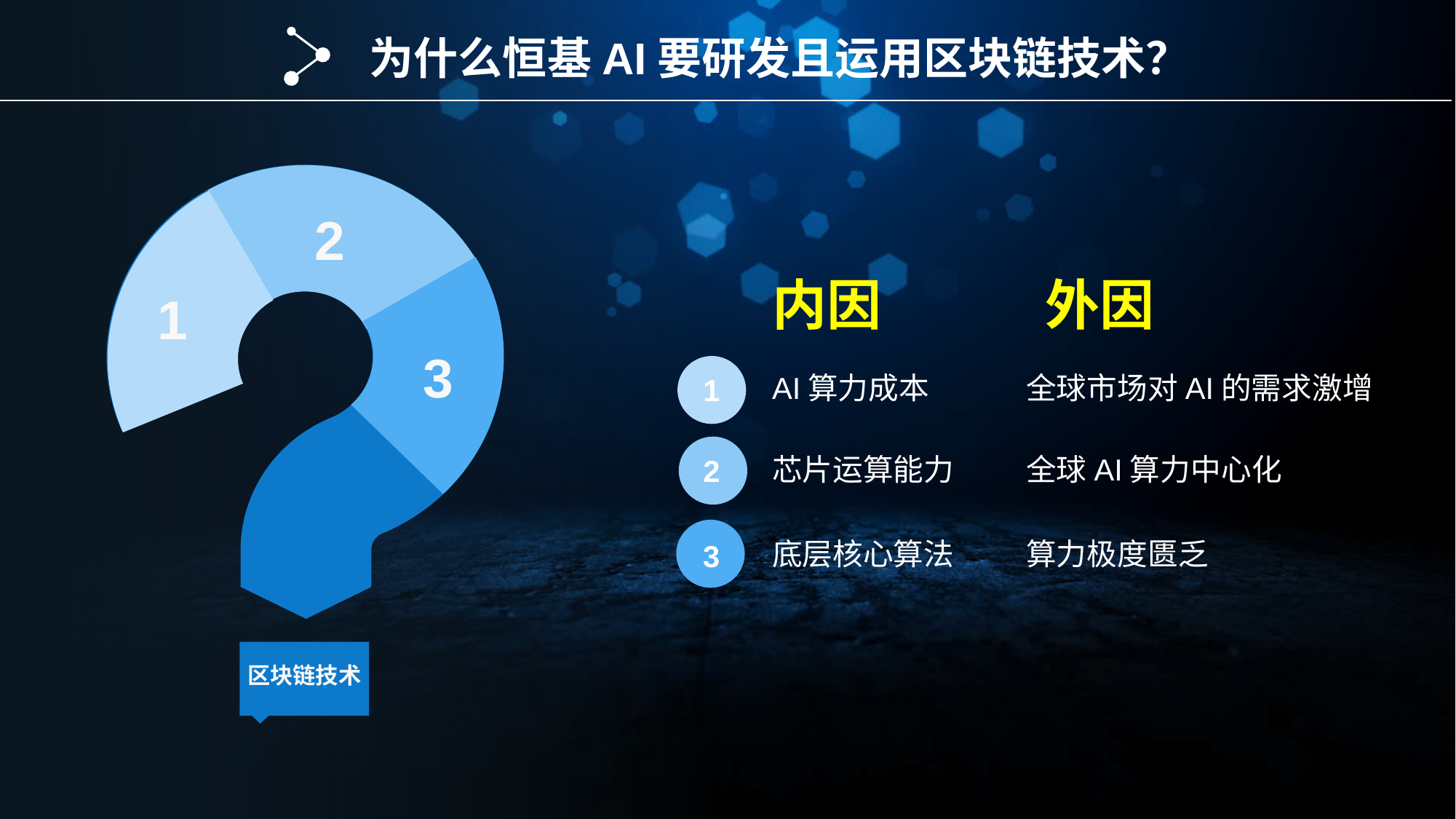

为什么恒基AI要研发且运用区块链技术？

2

内因
外因
1
3

1
AI算力成本
全球市场对AI的需求激增

2
芯片运算能力
全球AI算力中心化

3
底层核心算法
算力极度匮乏

区块链技术